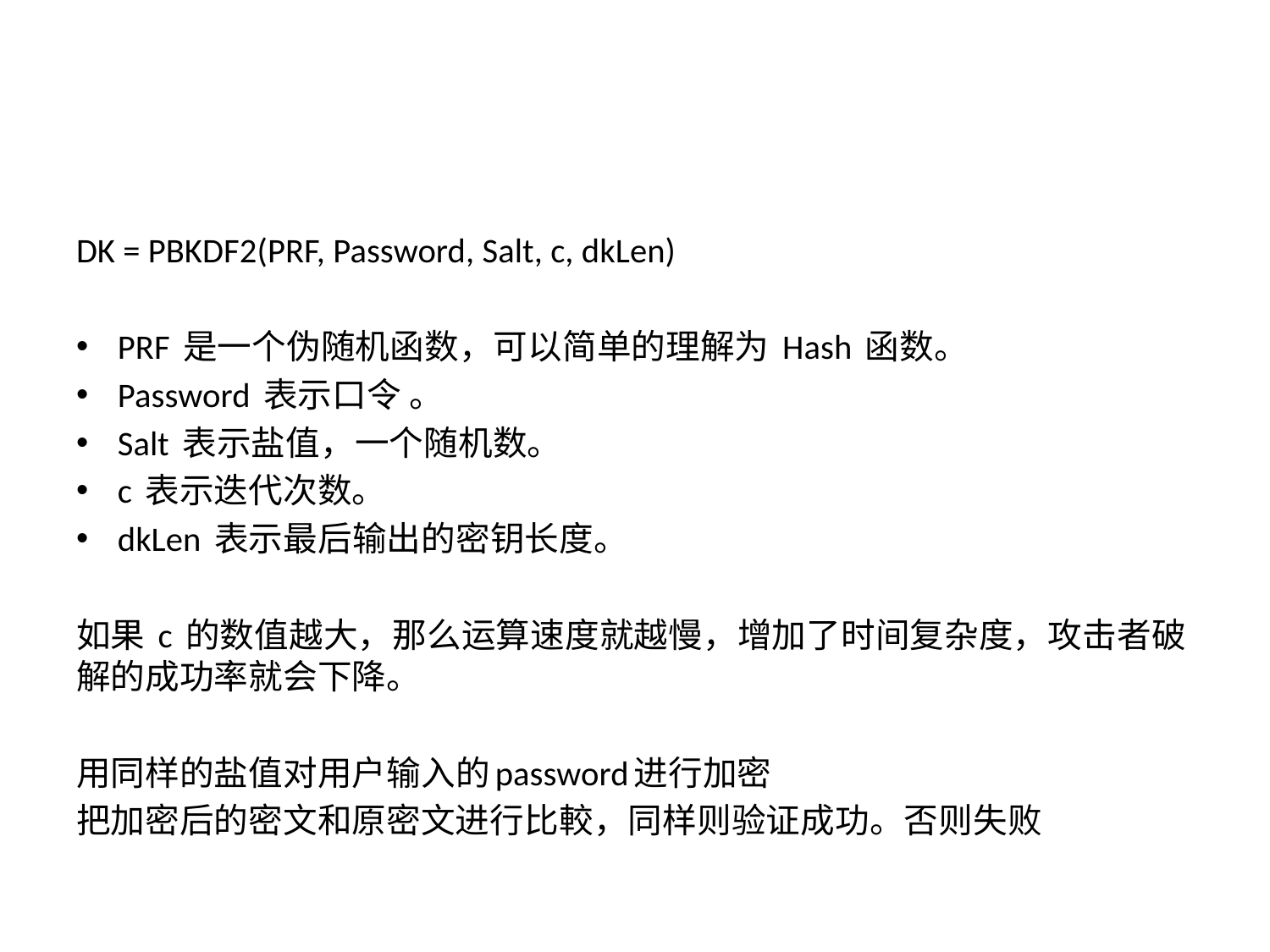

DK = PBKDF2(PRF, Password, Salt, c, dkLen)

PRF 是一个伪随机函数，可以简单的理解为 Hash 函数。
Password 表示口令 。
Salt 表示盐值，一个随机数。
c 表示迭代次数。
dkLen 表示最后输出的密钥长度。

如果 c 的数值越大，那么运算速度就越慢，增加了时间复杂度，攻击者破解的成功率就会下降。

用同样的盐值对用户输入的password进行加密
把加密后的密文和原密文进行比較，同样则验证成功。否则失败